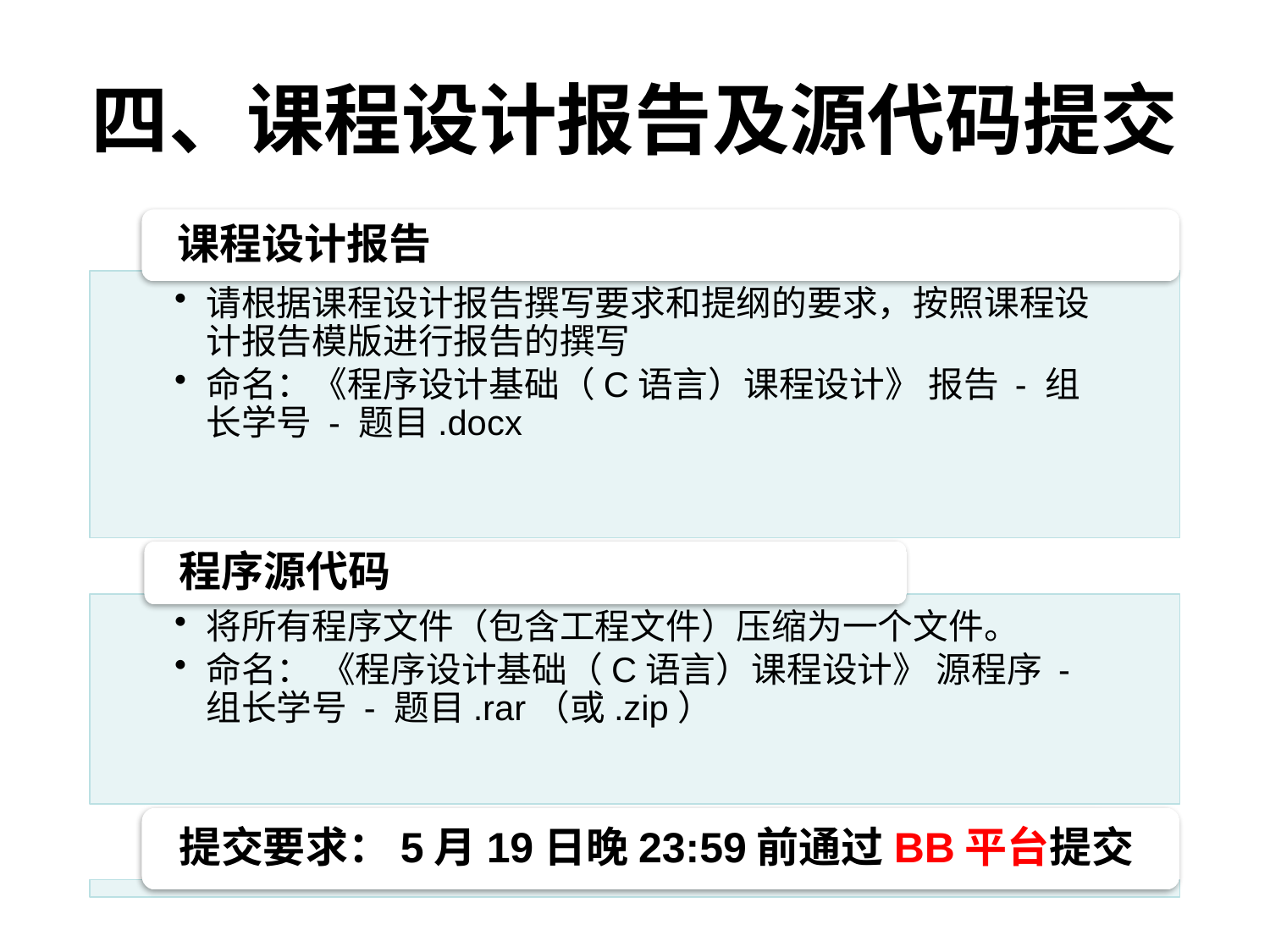

# 四、课程设计报告及源代码提交
请根据课程设计报告撰写要求和提纲的要求，按照课程设计报告模版进行报告的撰写
命名：《程序设计基础（C语言）课程设计》 报告 - 组长学号 - 题目.docx
课程设计报告
将所有程序文件（包含工程文件）压缩为一个文件。
命名： 《程序设计基础（C语言）课程设计》 源程序 - 组长学号 - 题目.rar（或.zip）
程序源代码

提交要求：5月19日晚23:59前通过BB平台提交